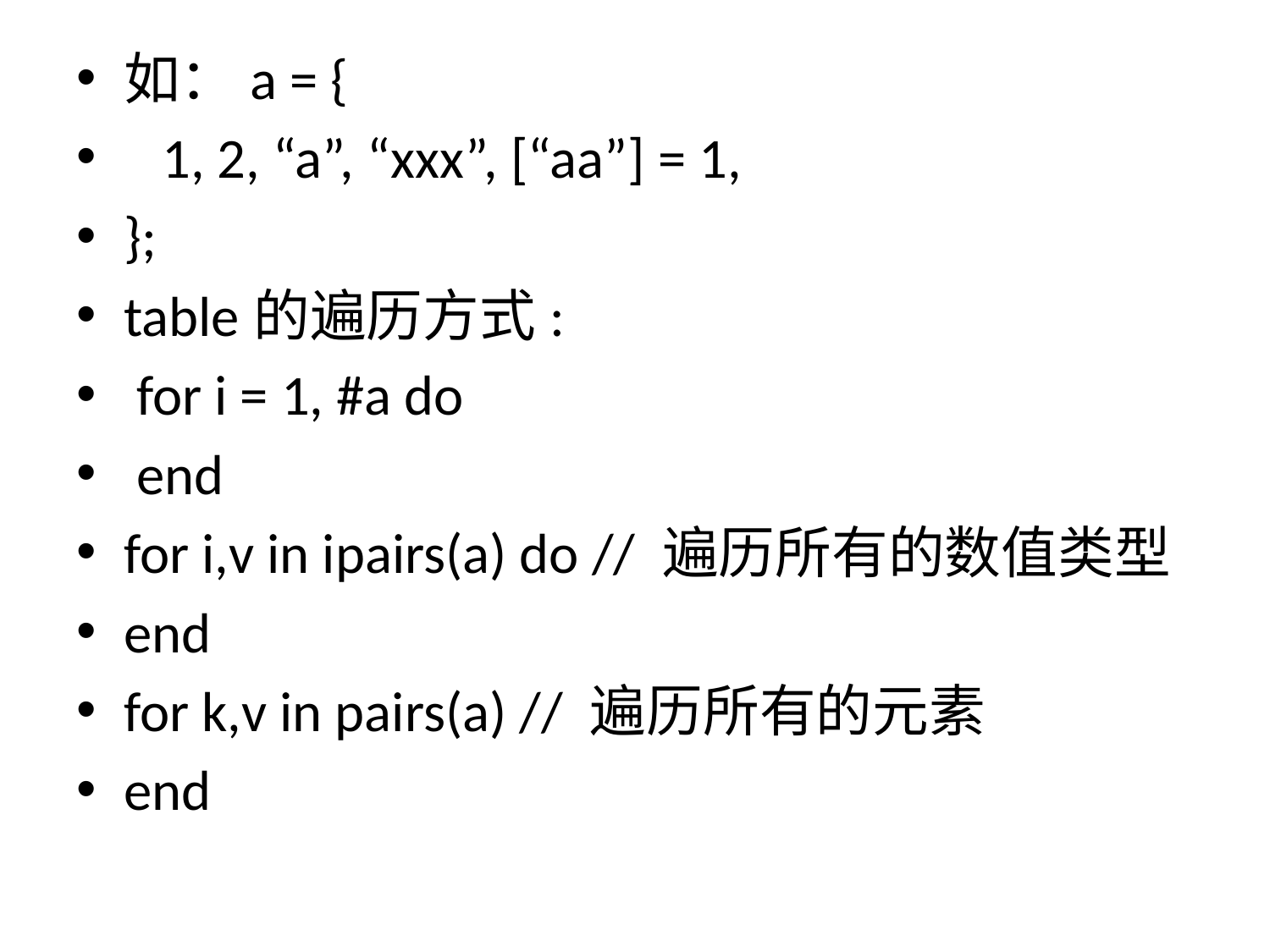

如：a = {
   1, 2, “a”, “xxx”, [“aa”] = 1,
};
table的遍历方式:
 for i = 1, #a do
 end
for i,v in ipairs(a) do // 遍历所有的数值类型
end
for k,v in pairs(a) // 遍历所有的元素
end